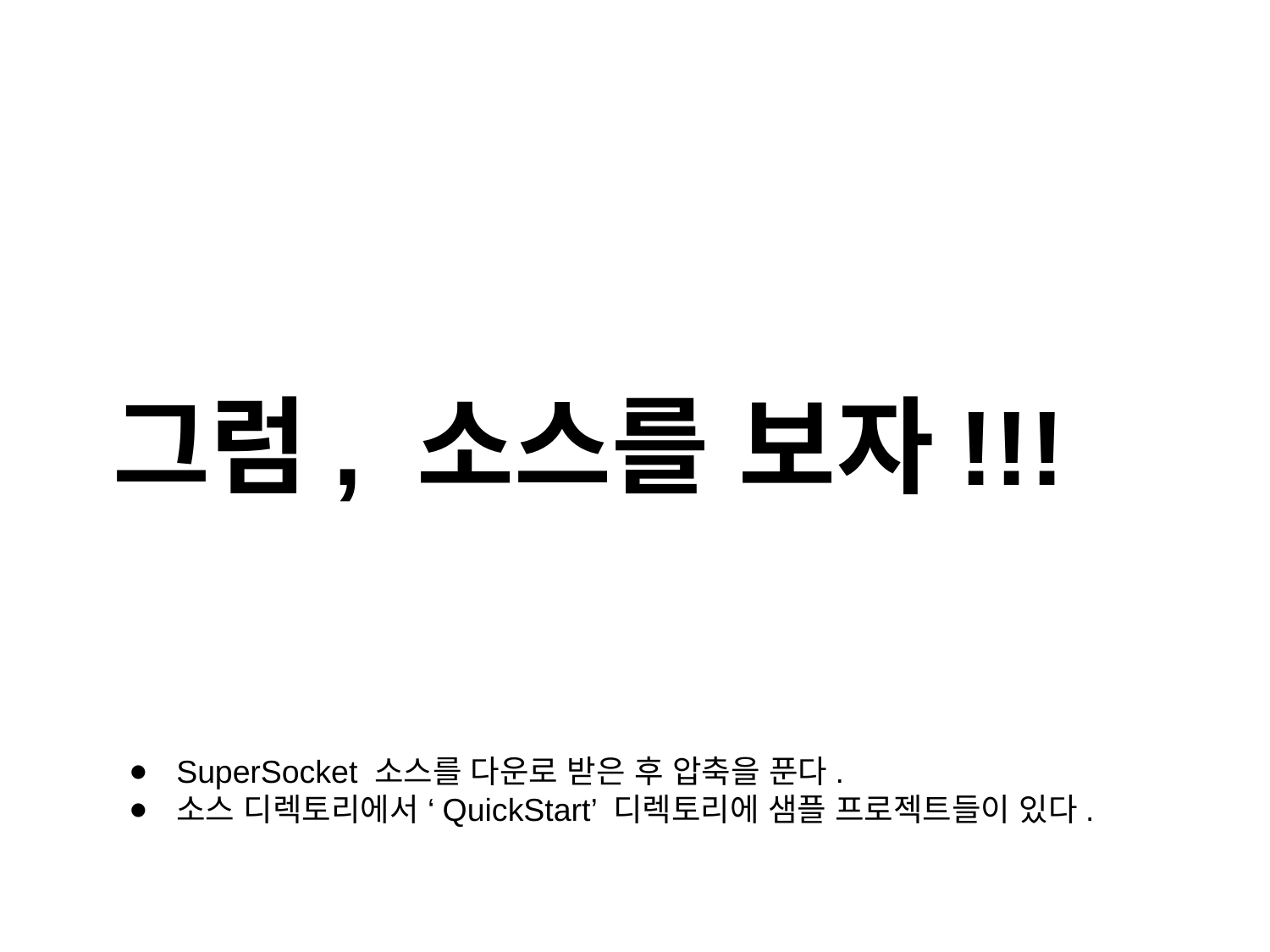

그럼, 소스를 보자!!!
SuperSocket 소스를 다운로 받은 후 압축을 푼다.
소스 디렉토리에서 ‘QuickStart’ 디렉토리에 샘플 프로젝트들이 있다.